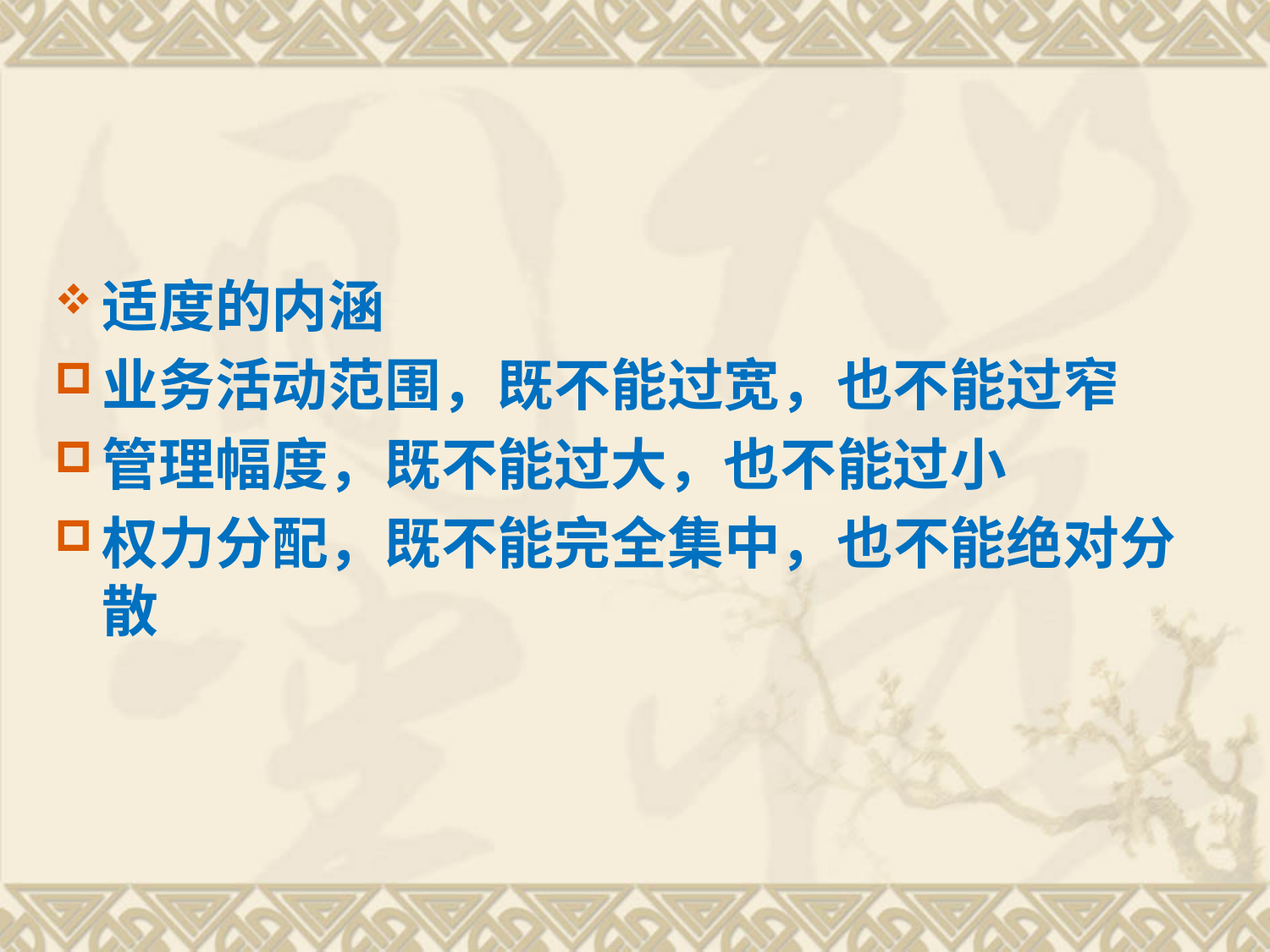

#
适度的内涵
业务活动范围，既不能过宽，也不能过窄
管理幅度，既不能过大，也不能过小
权力分配，既不能完全集中，也不能绝对分散